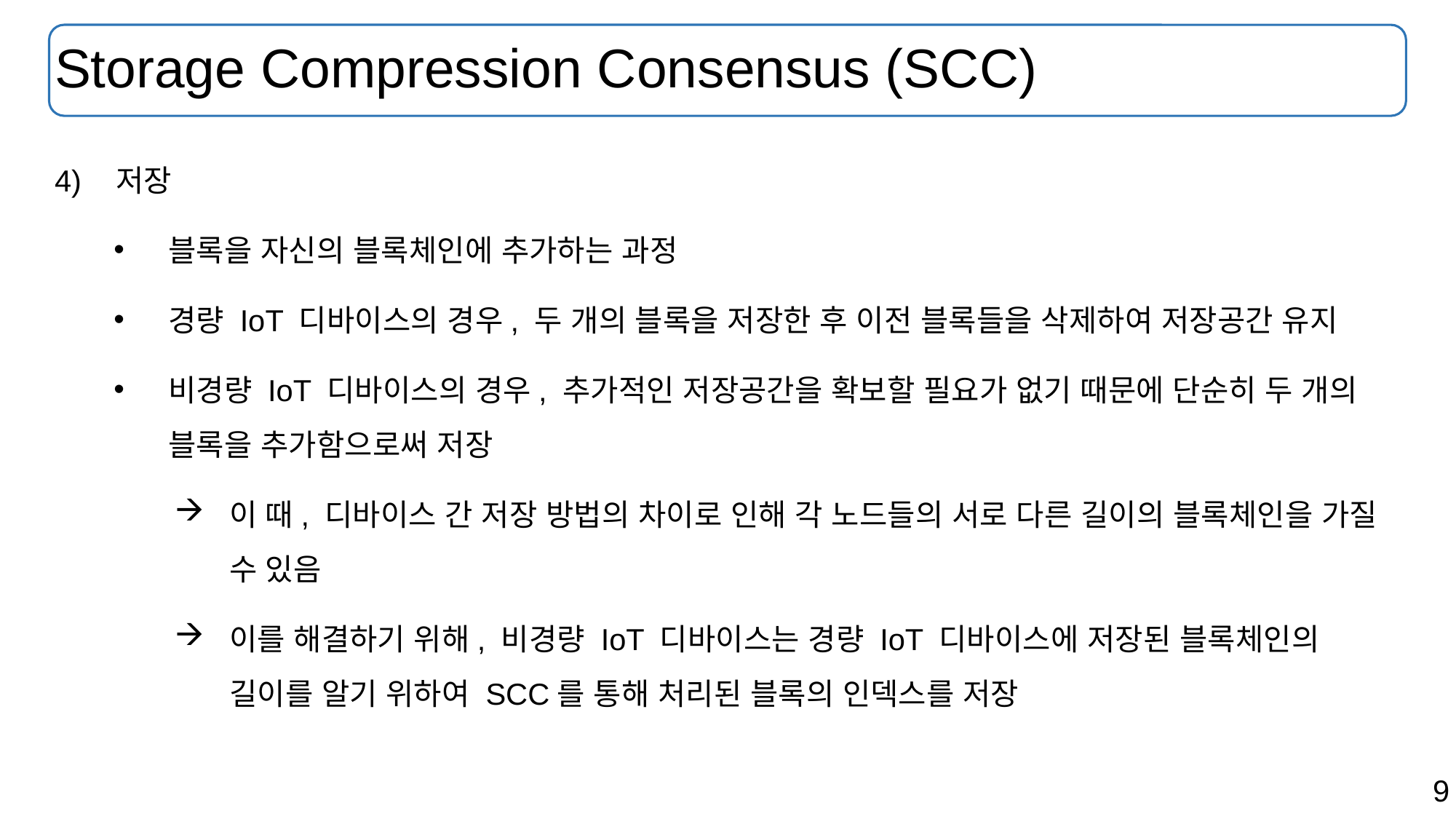

# Storage Compression Consensus (SCC)
저장
블록을 자신의 블록체인에 추가하는 과정
경량 IoT 디바이스의 경우, 두 개의 블록을 저장한 후 이전 블록들을 삭제하여 저장공간 유지
비경량 IoT 디바이스의 경우, 추가적인 저장공간을 확보할 필요가 없기 때문에 단순히 두 개의 블록을 추가함으로써 저장
이 때, 디바이스 간 저장 방법의 차이로 인해 각 노드들의 서로 다른 길이의 블록체인을 가질 수 있음
이를 해결하기 위해, 비경량 IoT 디바이스는 경량 IoT 디바이스에 저장된 블록체인의 길이를 알기 위하여 SCC를 통해 처리된 블록의 인덱스를 저장

9